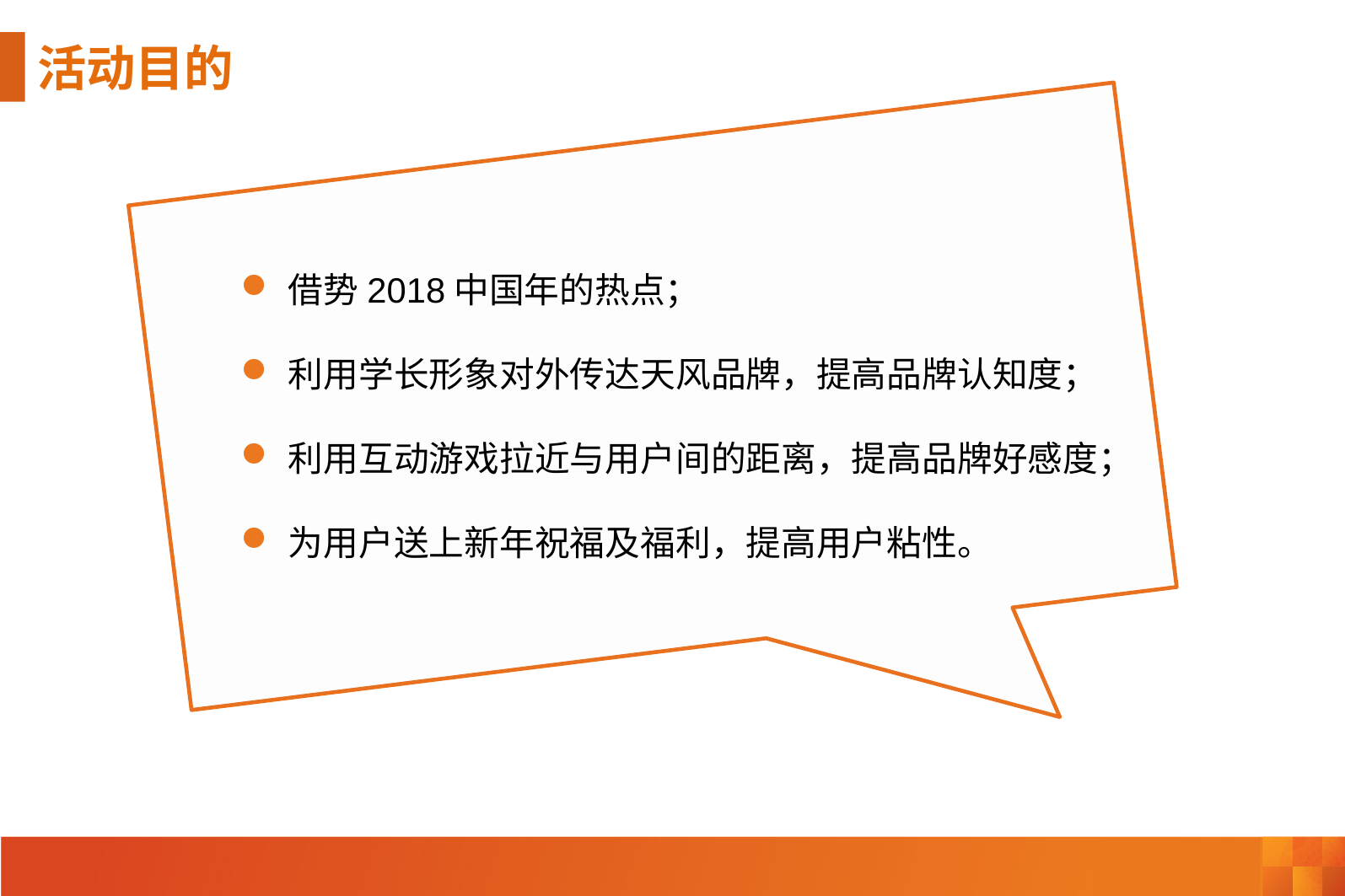

活动目的

借势2018中国年的热点；
利用学长形象对外传达天风品牌，提高品牌认知度；
利用互动游戏拉近与用户间的距离，提高品牌好感度；
为用户送上新年祝福及福利，提高用户粘性。